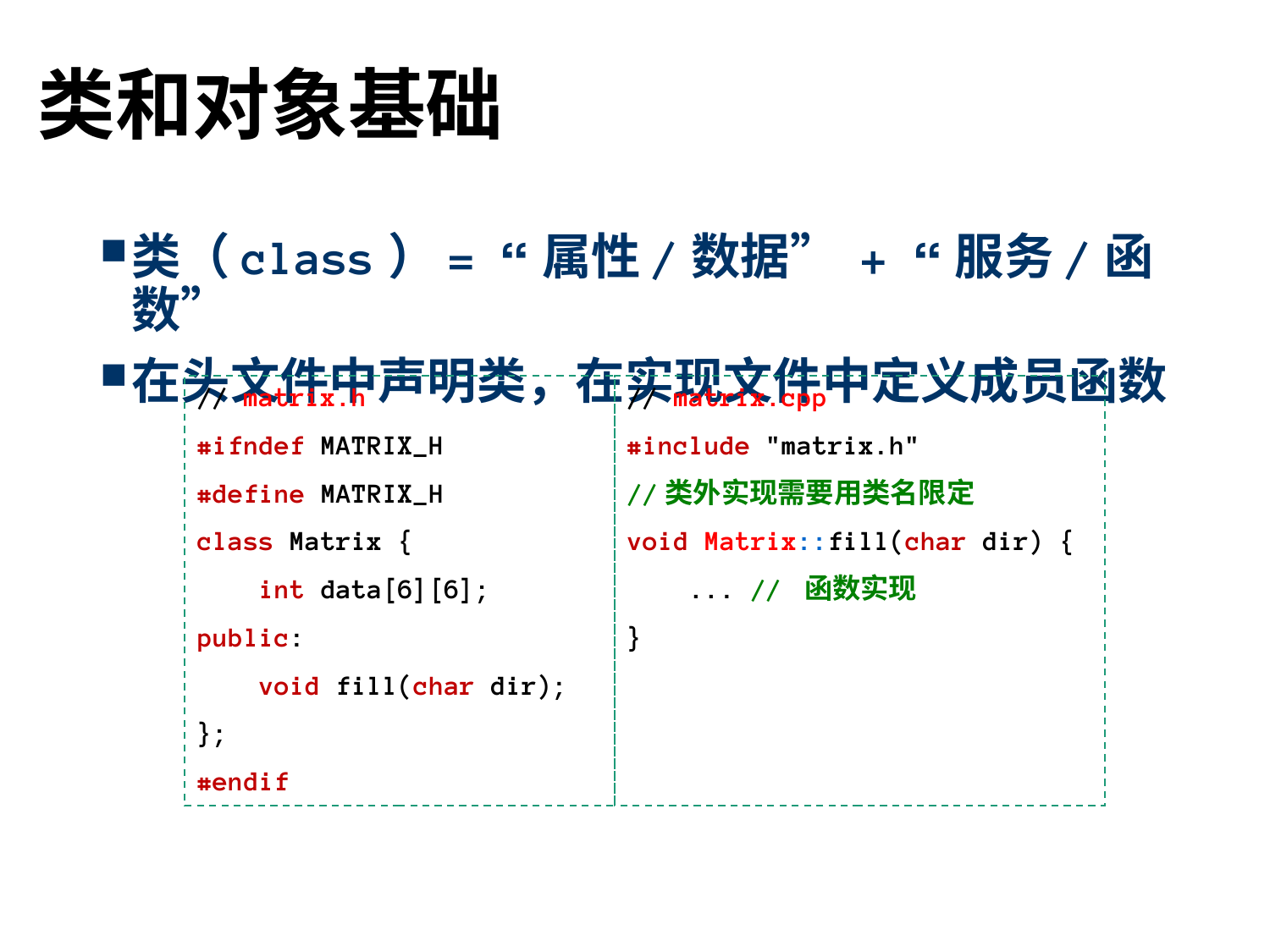

# 类和对象基础
类（class）= “属性/数据” + “服务/函数”
在头文件中声明类，在实现文件中定义成员函数

// matrix.h
#ifndef MATRIX_H
#define MATRIX_H
class Matrix {
    int data[6][6];
public:
    void fill(char dir);
};
#endif
// matrix.cpp
#include "matrix.h"
//类外实现需要用类名限定
void Matrix::fill(char dir) {
    ... // 函数实现
}